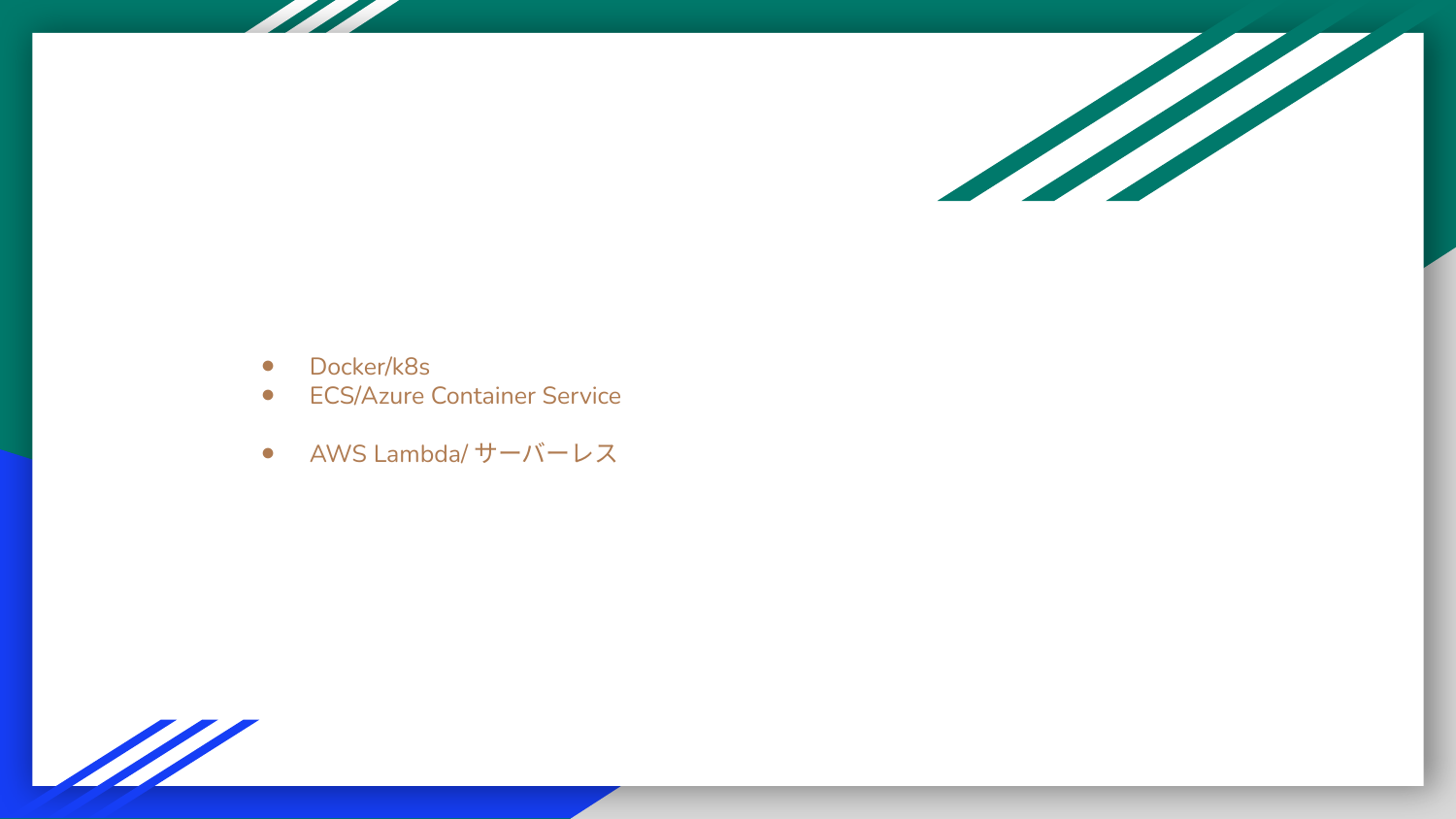

# Docker/k8s
ECS/Azure Container Service

AWS Lambda/サーバーレス